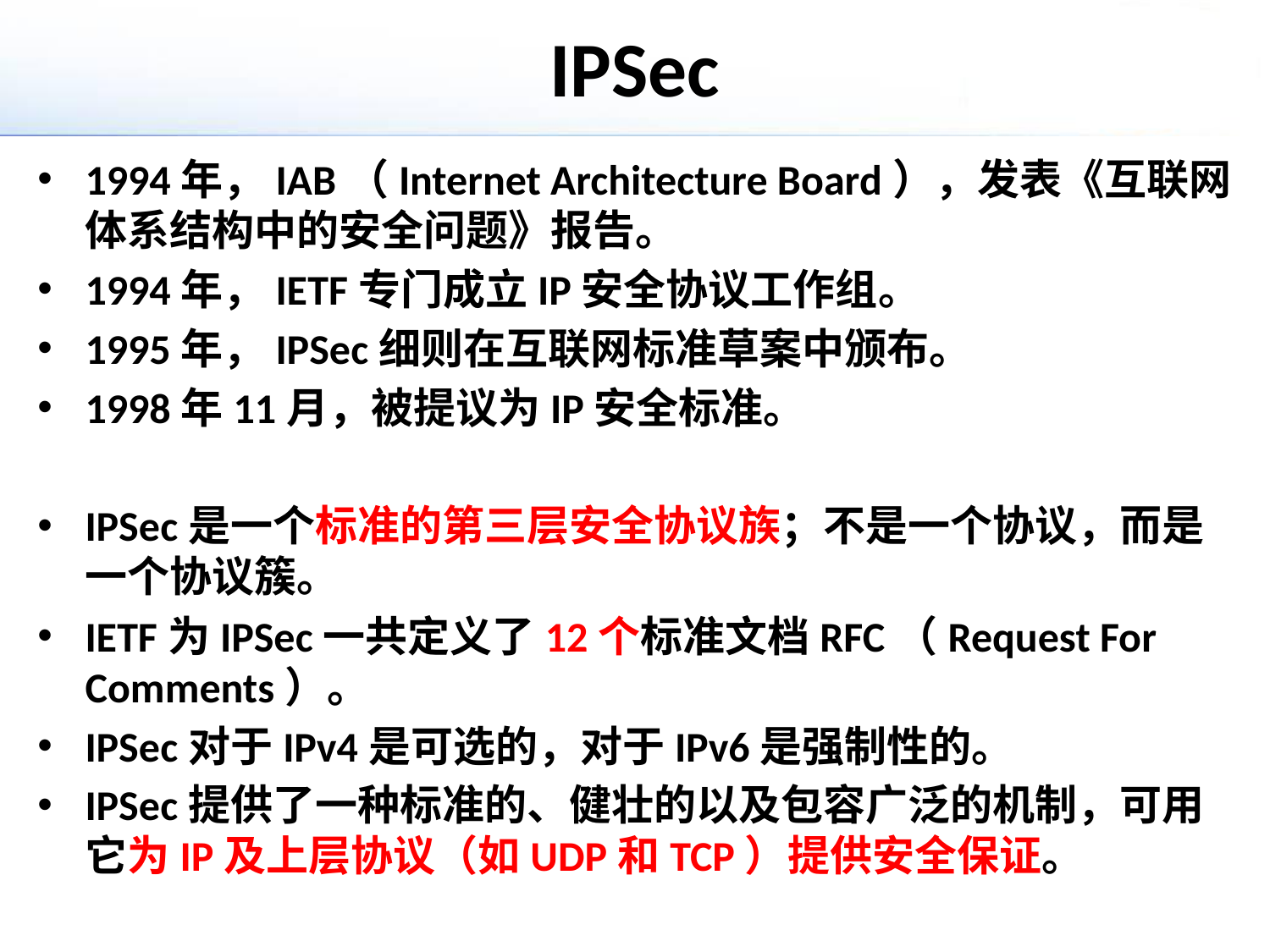

# IPSec
1994年，IAB（Internet Architecture Board），发表《互联网体系结构中的安全问题》报告。
1994年，IETF专门成立IP安全协议工作组。
1995年，IPSec细则在互联网标准草案中颁布。
1998年11月，被提议为IP安全标准。

IPSec是一个标准的第三层安全协议族；不是一个协议，而是一个协议簇。
IETF为IPSec一共定义了12个标准文档RFC（Request For Comments）。
IPSec对于IPv4是可选的，对于IPv6是强制性的。
IPSec提供了一种标准的、健壮的以及包容广泛的机制，可用它为IP及上层协议（如UDP和TCP）提供安全保证。